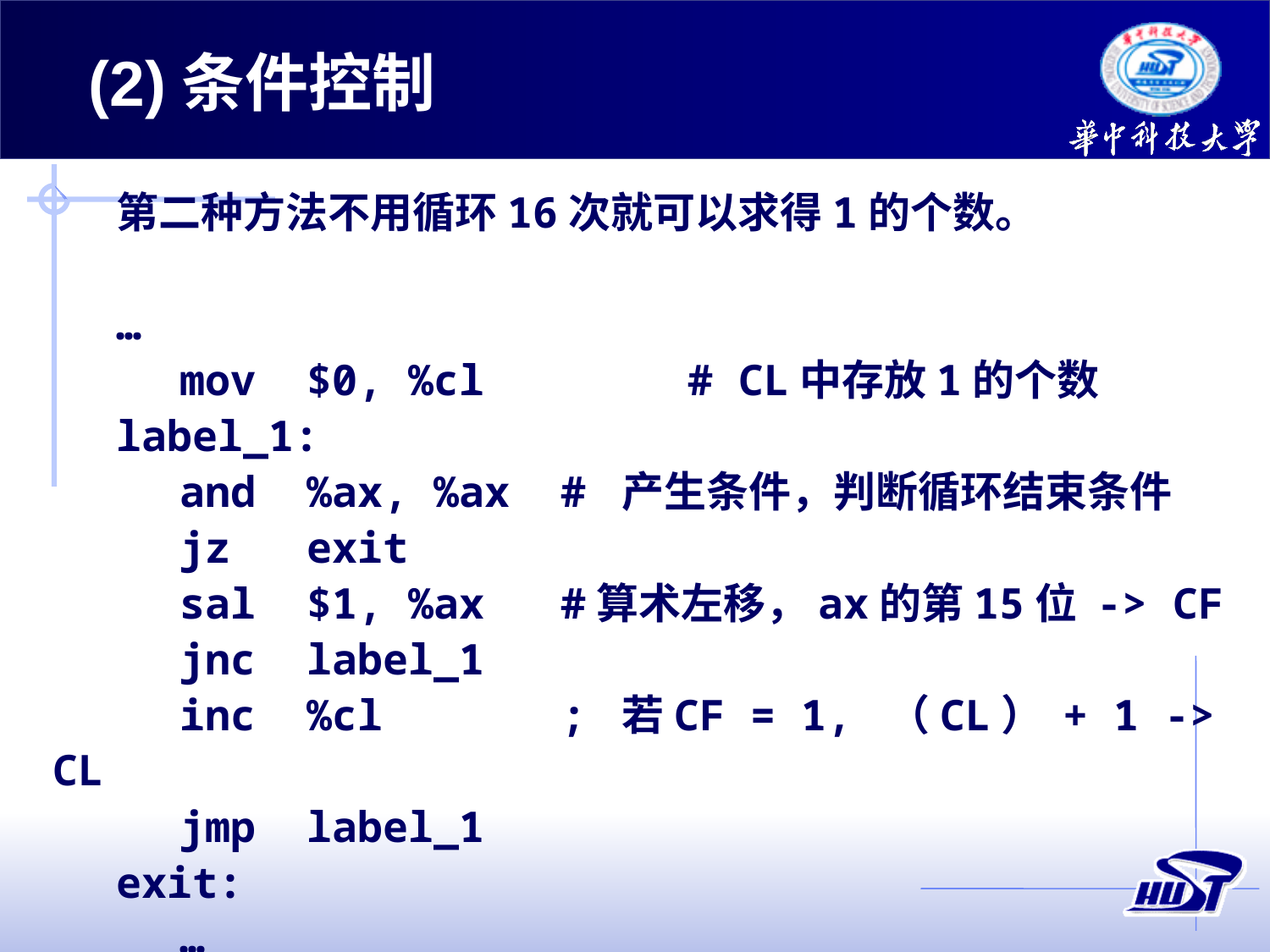

(2)条件控制
第二种方法不用循环16次就可以求得1的个数。

…
	mov	$0, %cl		# CL中存放1的个数
label_1:
	and	%ax, %ax	# 产生条件，判断循环结束条件
	jz	exit
	sal	$1, %ax	#算术左移，ax的第15位 -> CF
	jnc	label_1
	inc	%cl		; 若CF = 1, （CL） + 1 -> CL
	jmp	label_1
exit:
	…